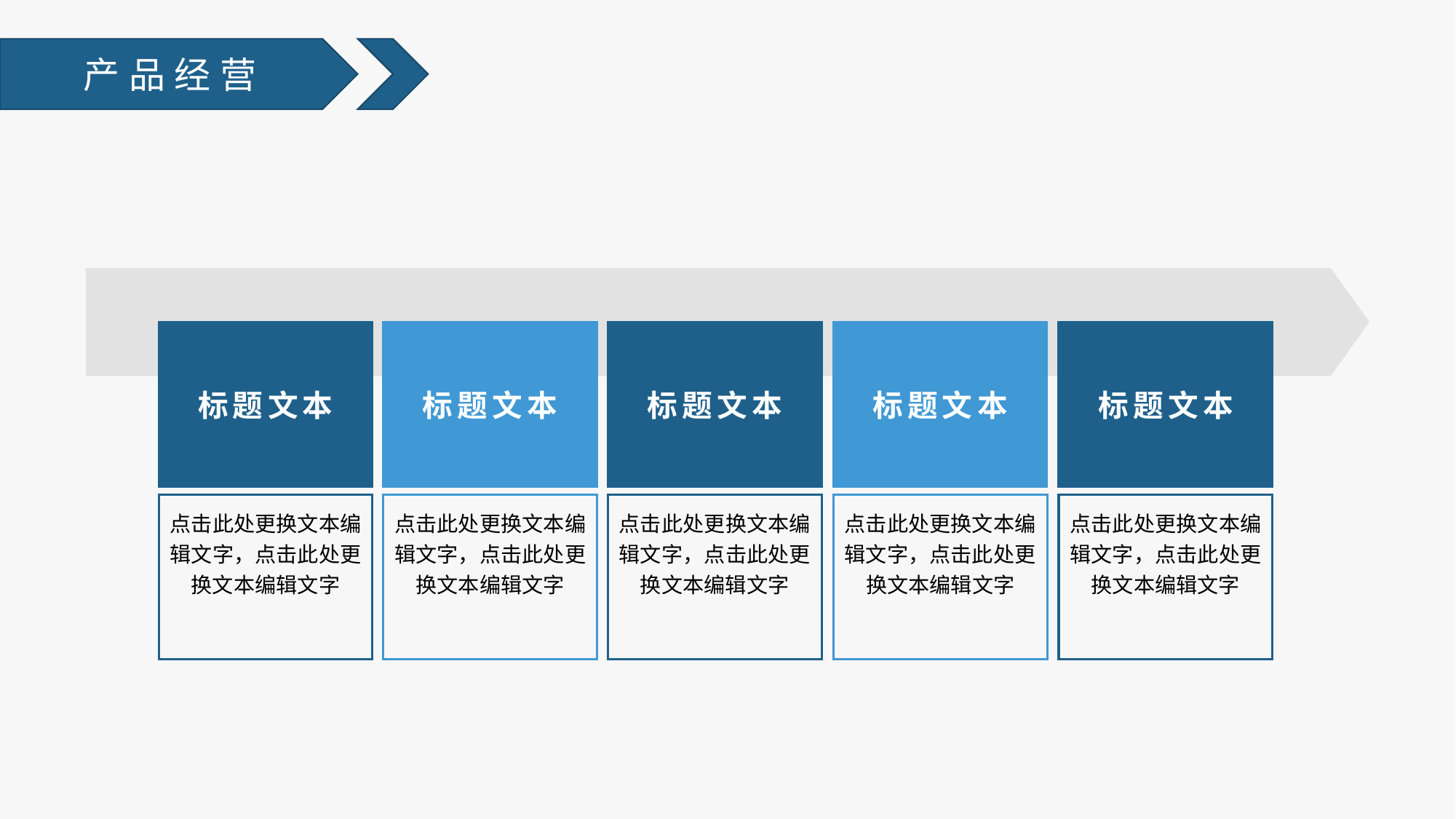

产品经营

标题文本
标题文本
标题文本
标题文本
标题文本
点击此处更换文本编辑文字，点击此处更换文本编辑文字
点击此处更换文本编辑文字，点击此处更换文本编辑文字
点击此处更换文本编辑文字，点击此处更换文本编辑文字
点击此处更换文本编辑文字，点击此处更换文本编辑文字
点击此处更换文本编辑文字，点击此处更换文本编辑文字